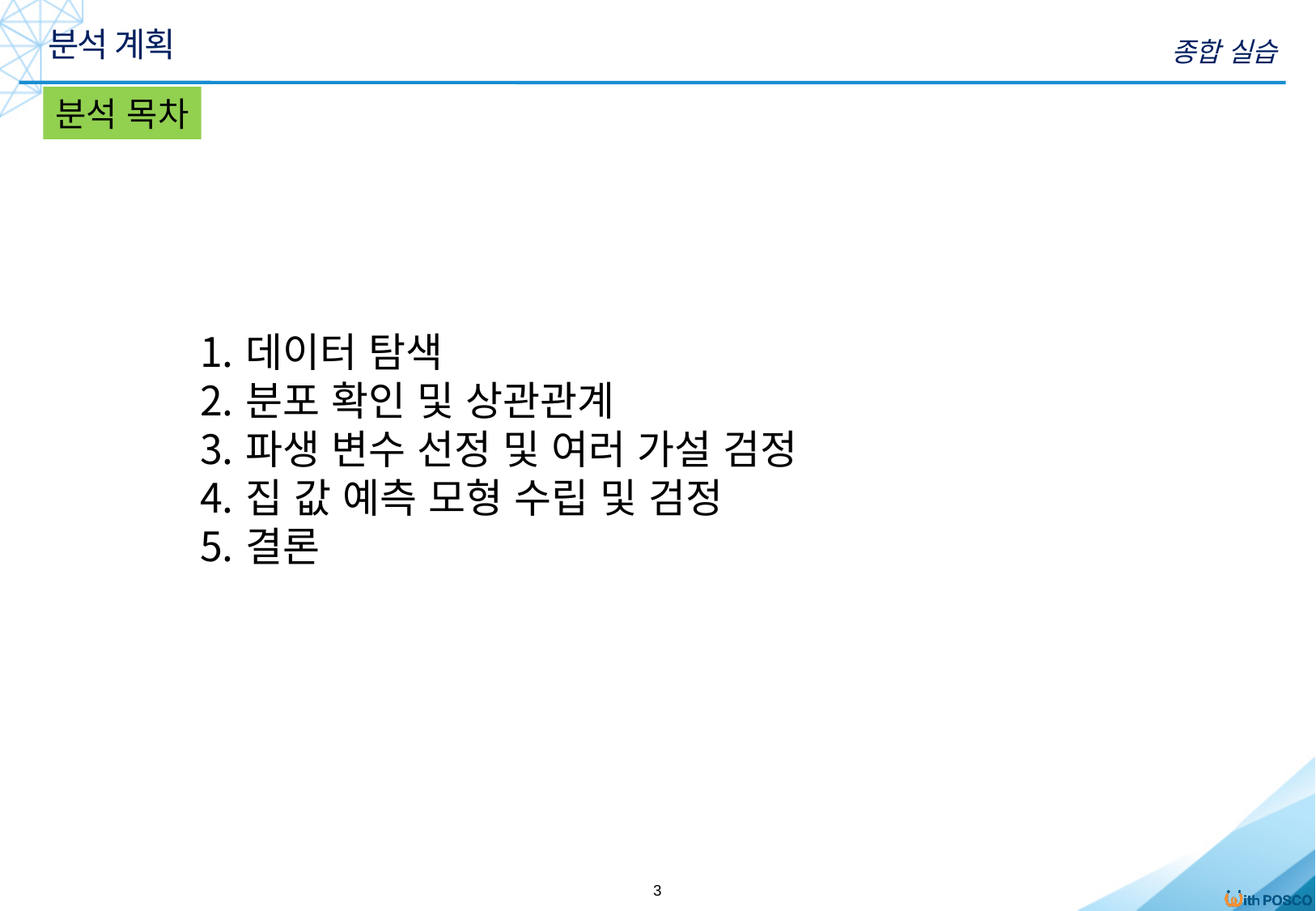

분석 계획
종합 실습
분석 목차
데이터 탐색
분포 확인 및 상관관계
파생 변수 선정 및 여러 가설 검정
집 값 예측 모형 수립 및 검정
결론